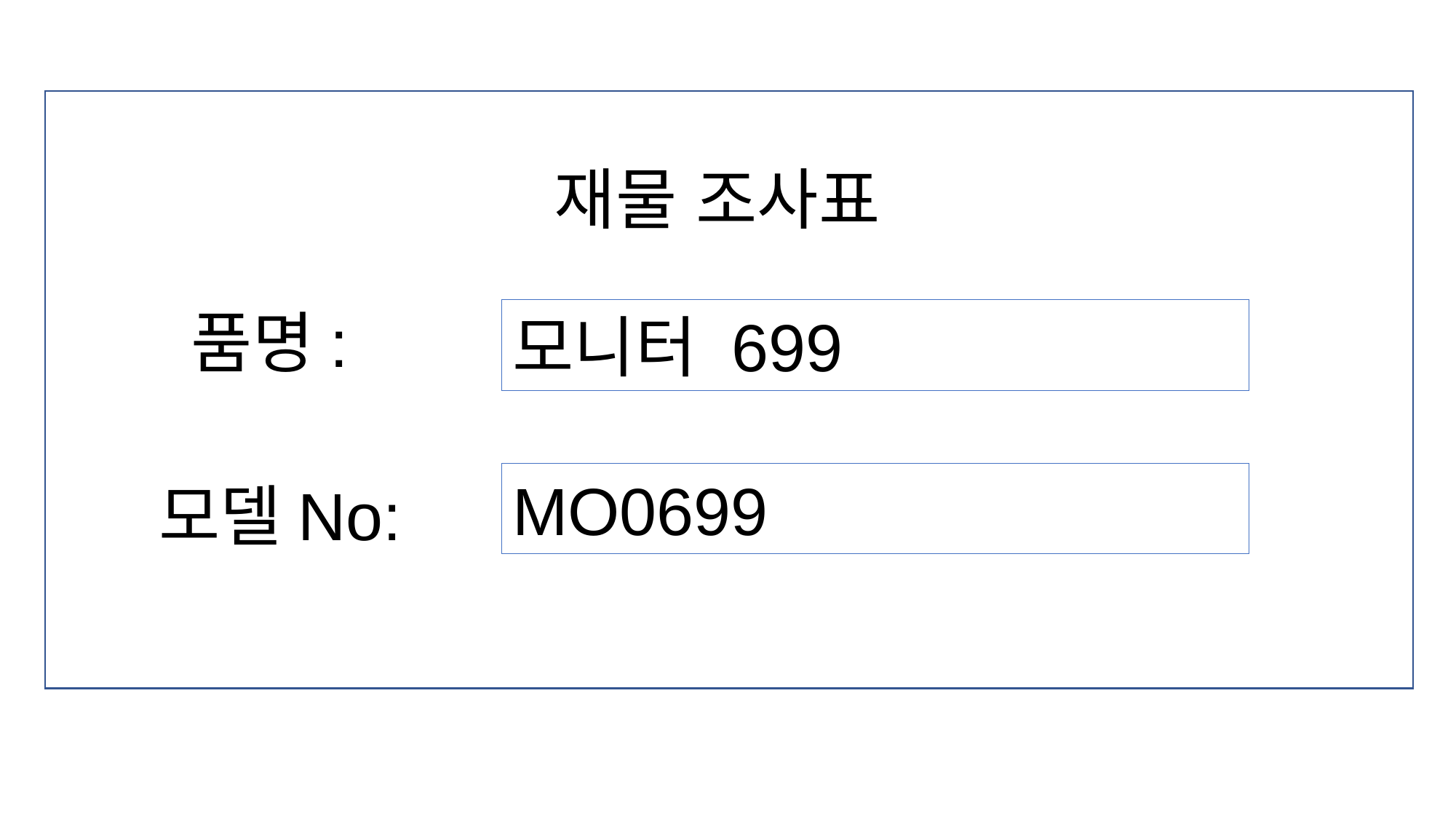

재물 조사표
품명:
모니터 699
MO0699
모델No: